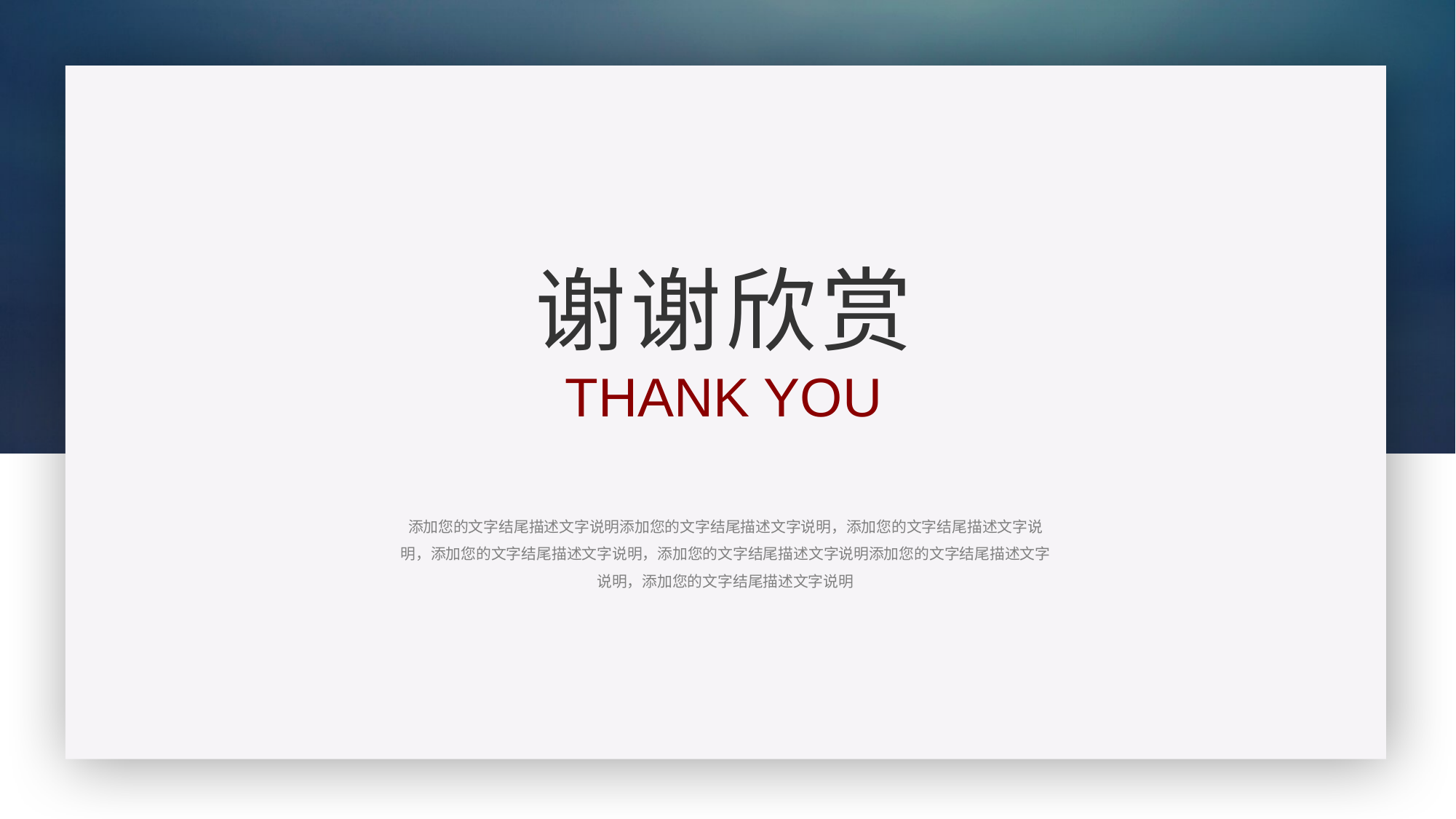

谢谢欣赏
THANK YOU
添加您的文字结尾描述文字说明添加您的文字结尾描述文字说明，添加您的文字结尾描述文字说明，添加您的文字结尾描述文字说明，添加您的文字结尾描述文字说明添加您的文字结尾描述文字说明，添加您的文字结尾描述文字说明